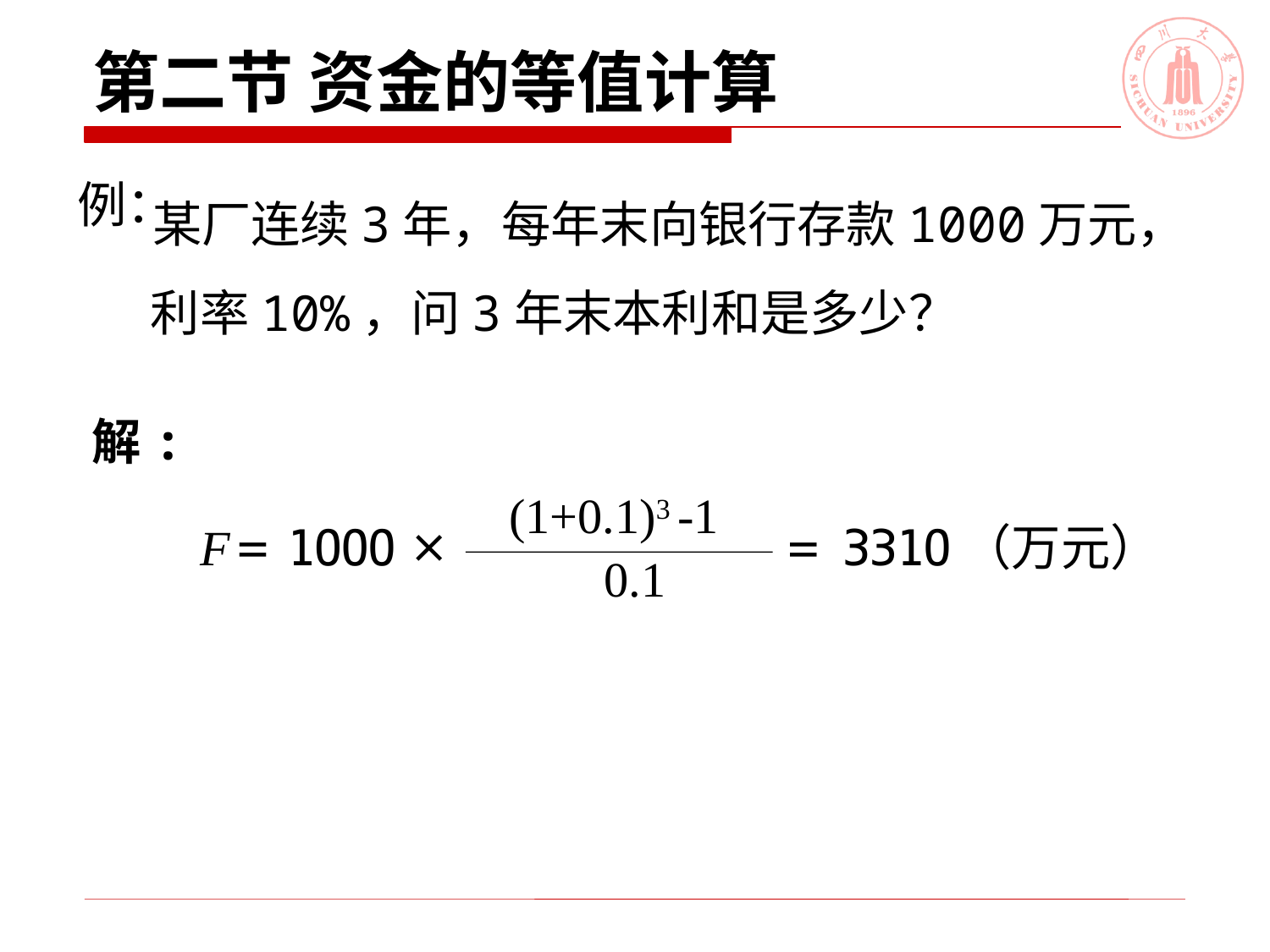

# 第二节 资金的等值计算
     某厂连续3年，每年末向银行存款1000万元，利率10%，问3年末本利和是多少？
例：
解:
(1+0.1)3 -1
0.1

×
      F

=
1000
=
3310（万元）